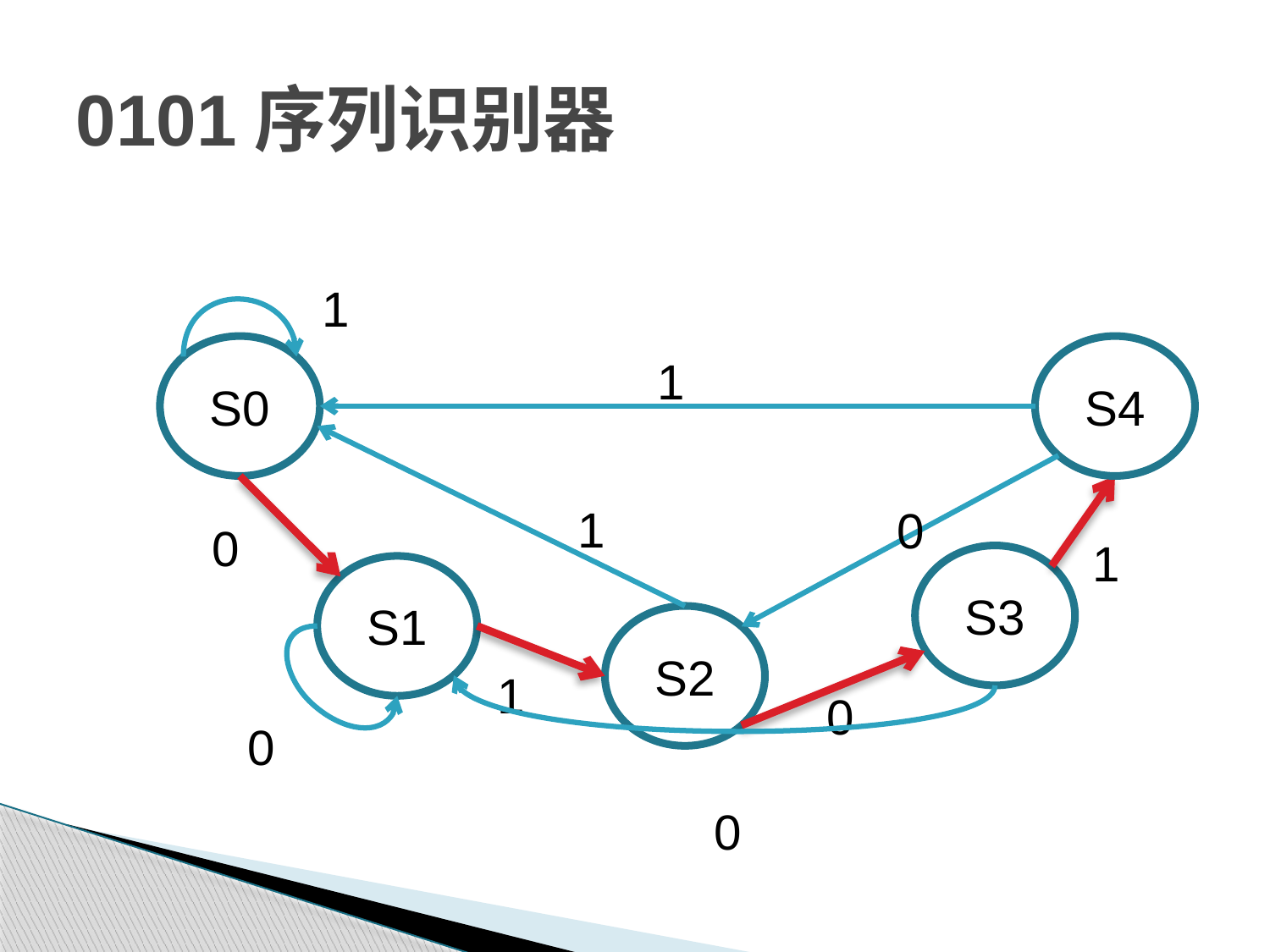

# 0101序列识别器
1
S0
S4
1
1
0
0
1
S3
S1
S2
1
0
0
0